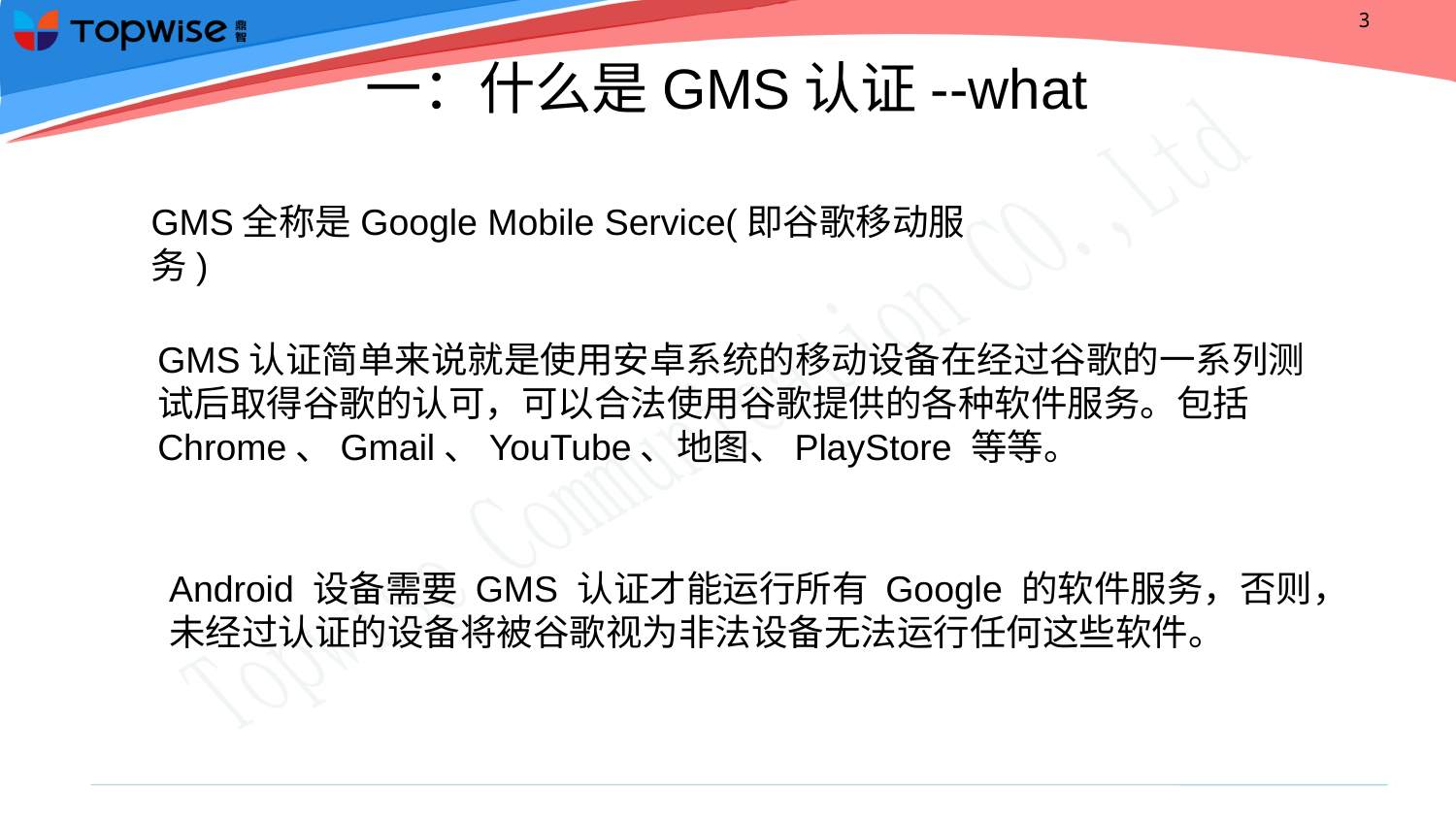

# 一：什么是GMS认证--what
GMS全称是Google Mobile Service(即谷歌移动服务)
GMS认证简单来说就是使用安卓系统的移动设备在经过谷歌的一系列测试后取得谷歌的认可，可以合法使用谷歌提供的各种软件服务。包括Chrome、Gmail、YouTube、地图、PlayStore 等等。
Android 设备需要 GMS 认证才能运行所有 Google 的软件服务，否则，未经过认证的设备将被谷歌视为非法设备无法运行任何这些软件。